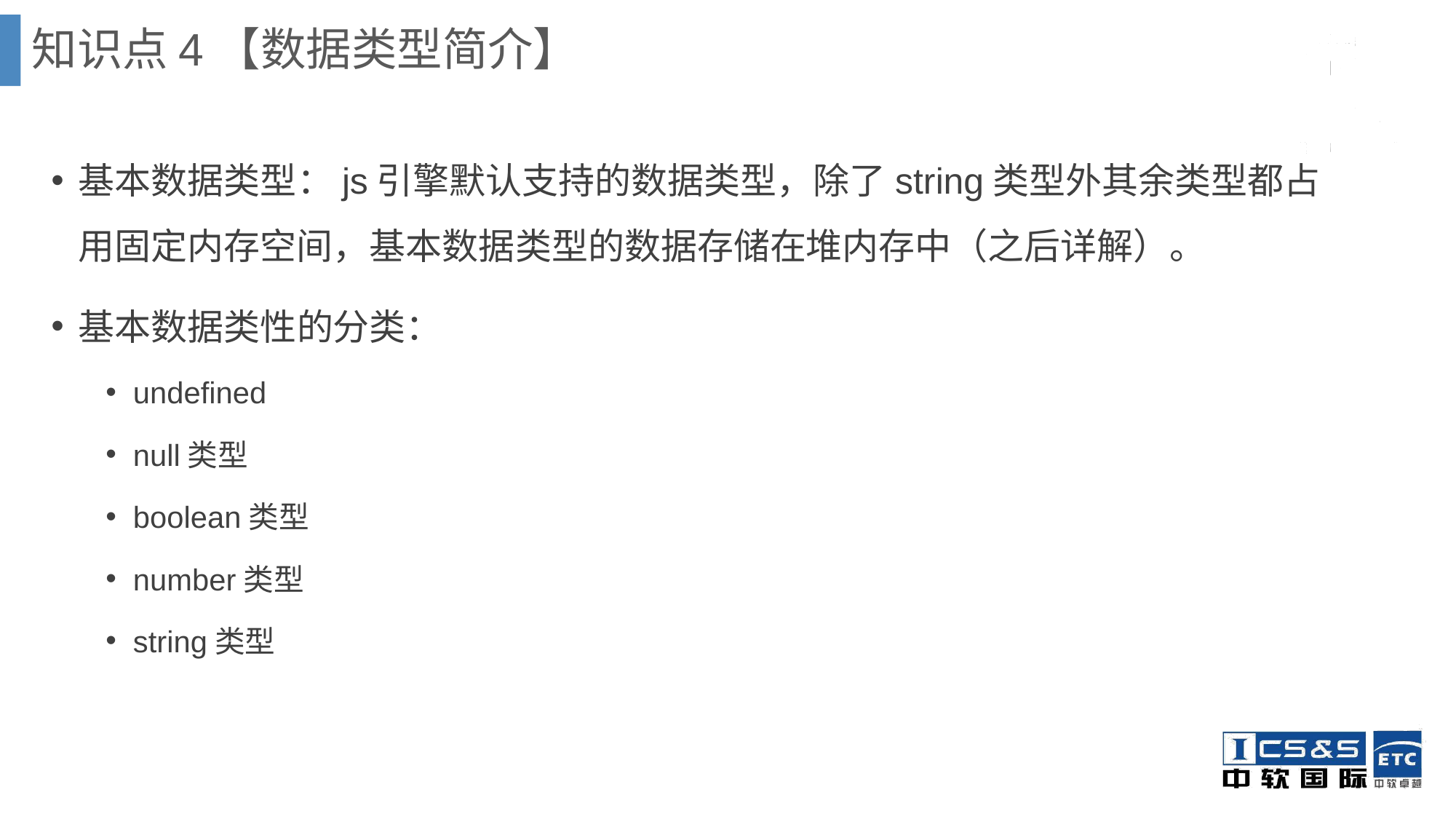

知识点4【数据类型简介】
基本数据类型：js引擎默认支持的数据类型，除了string类型外其余类型都占用固定内存空间，基本数据类型的数据存储在堆内存中（之后详解）。
基本数据类性的分类：
undefined
null类型
boolean类型
number类型
string类型